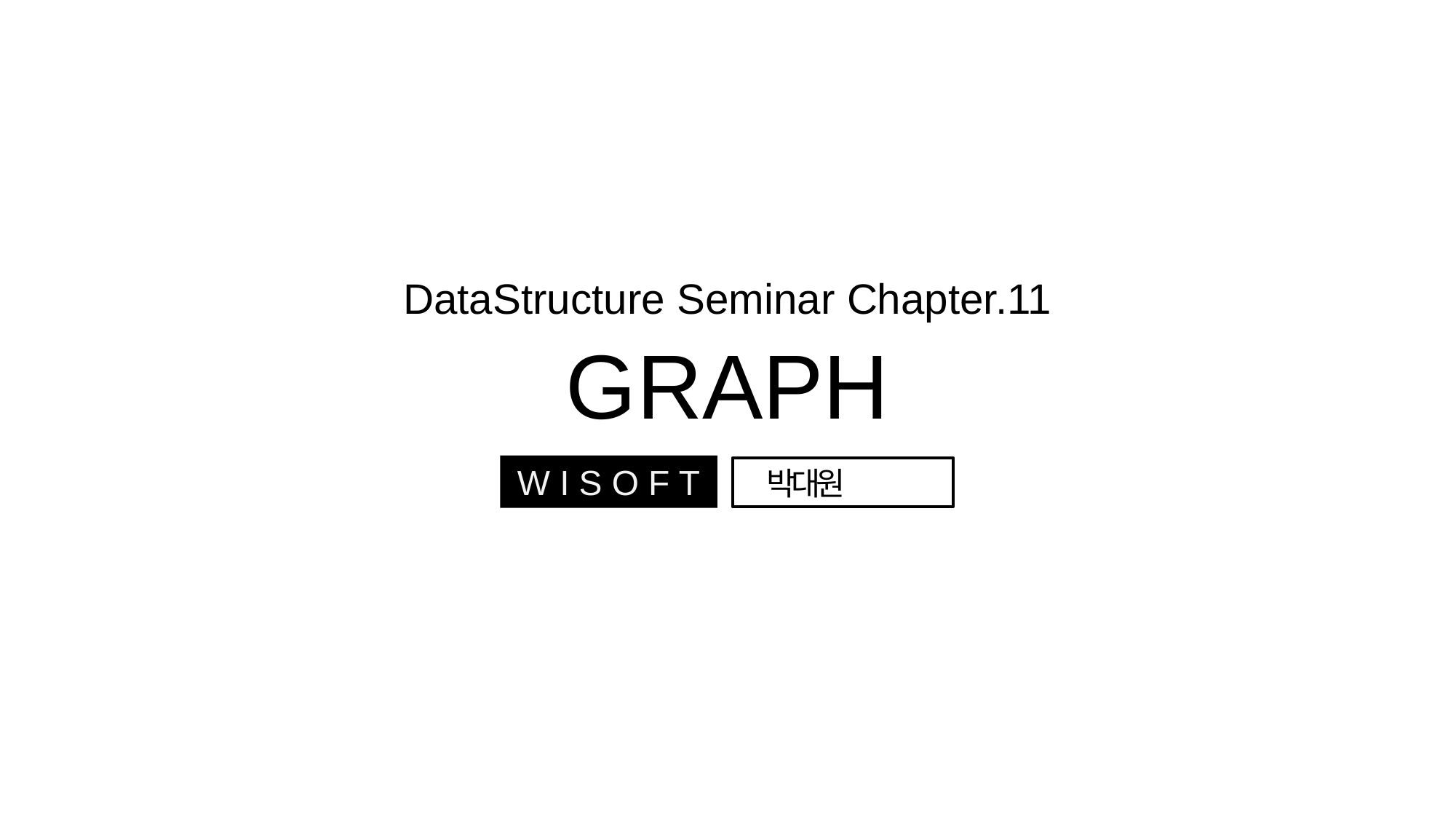

# DataStructure Seminar Chapter.11 GRAPH
W I S O F T
박대원